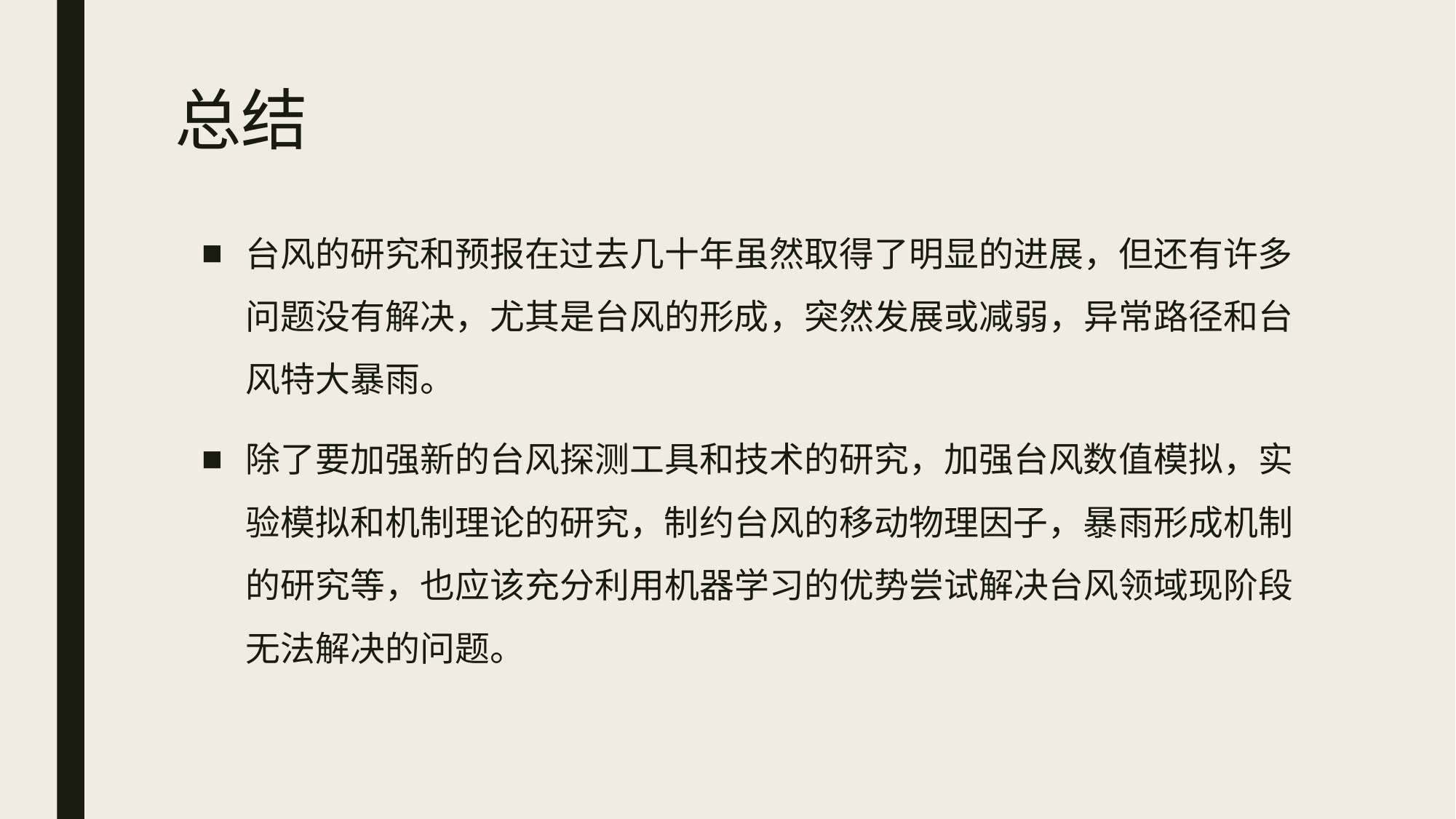

# 总结
台风的研究和预报在过去几十年虽然取得了明显的进展，但还有许多问题没有解决，尤其是台风的形成，突然发展或减弱，异常路径和台风特大暴雨。
除了要加强新的台风探测工具和技术的研究，加强台风数值模拟，实验模拟和机制理论的研究，制约台风的移动物理因子，暴雨形成机制的研究等，也应该充分利用机器学习的优势尝试解决台风领域现阶段无法解决的问题。